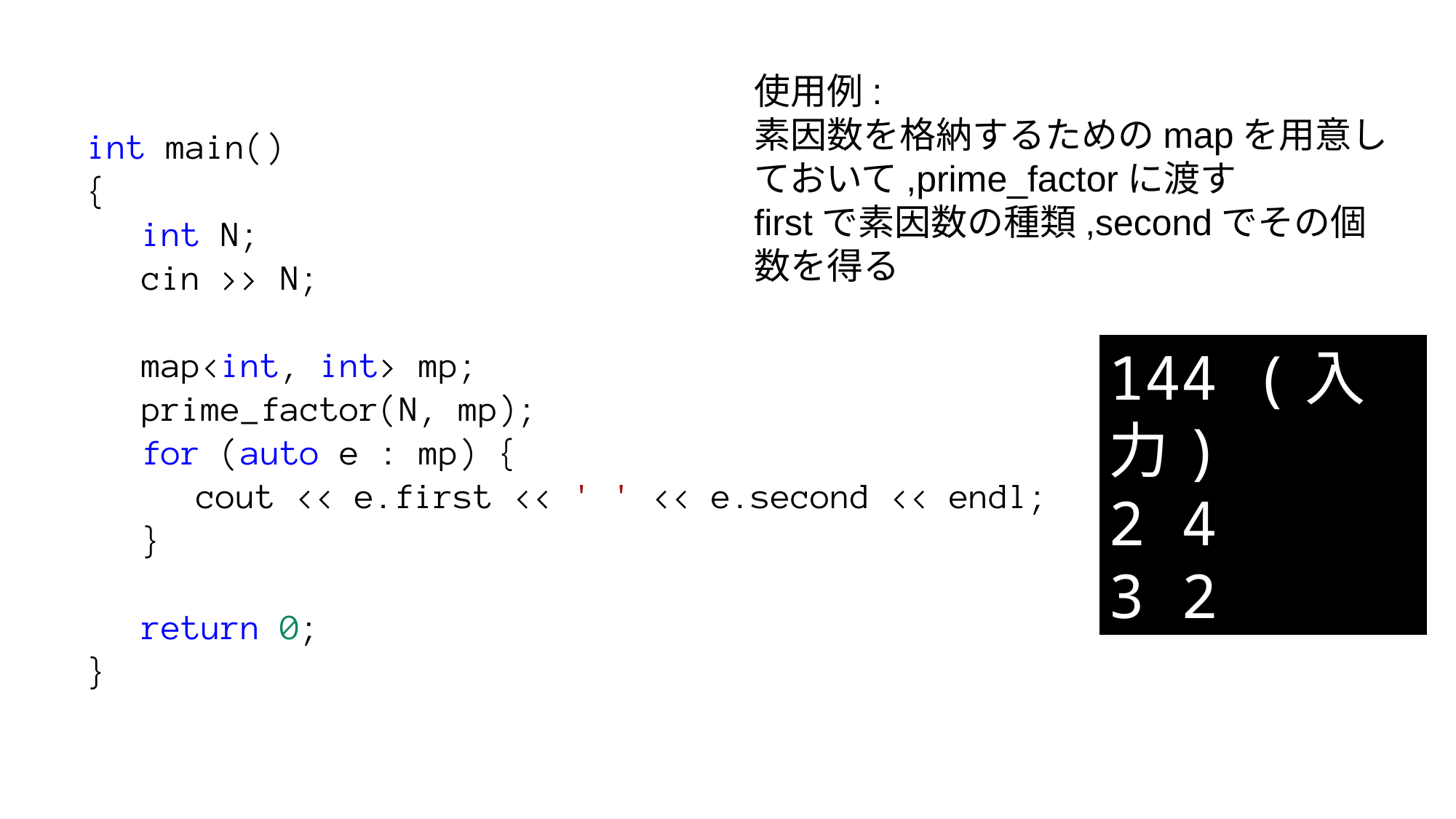

使用例:
素因数を格納するためのmapを用意しておいて,prime_factorに渡す
firstで素因数の種類,secondでその個数を得る
int main()
{
int N;
cin >> N;
map<int, int> mp;
prime_factor(N, mp);
for (auto e : mp) {
cout << e.first << ' ' << e.second << endl;
}
return 0;
}
144 (入力)
2 4
3 2